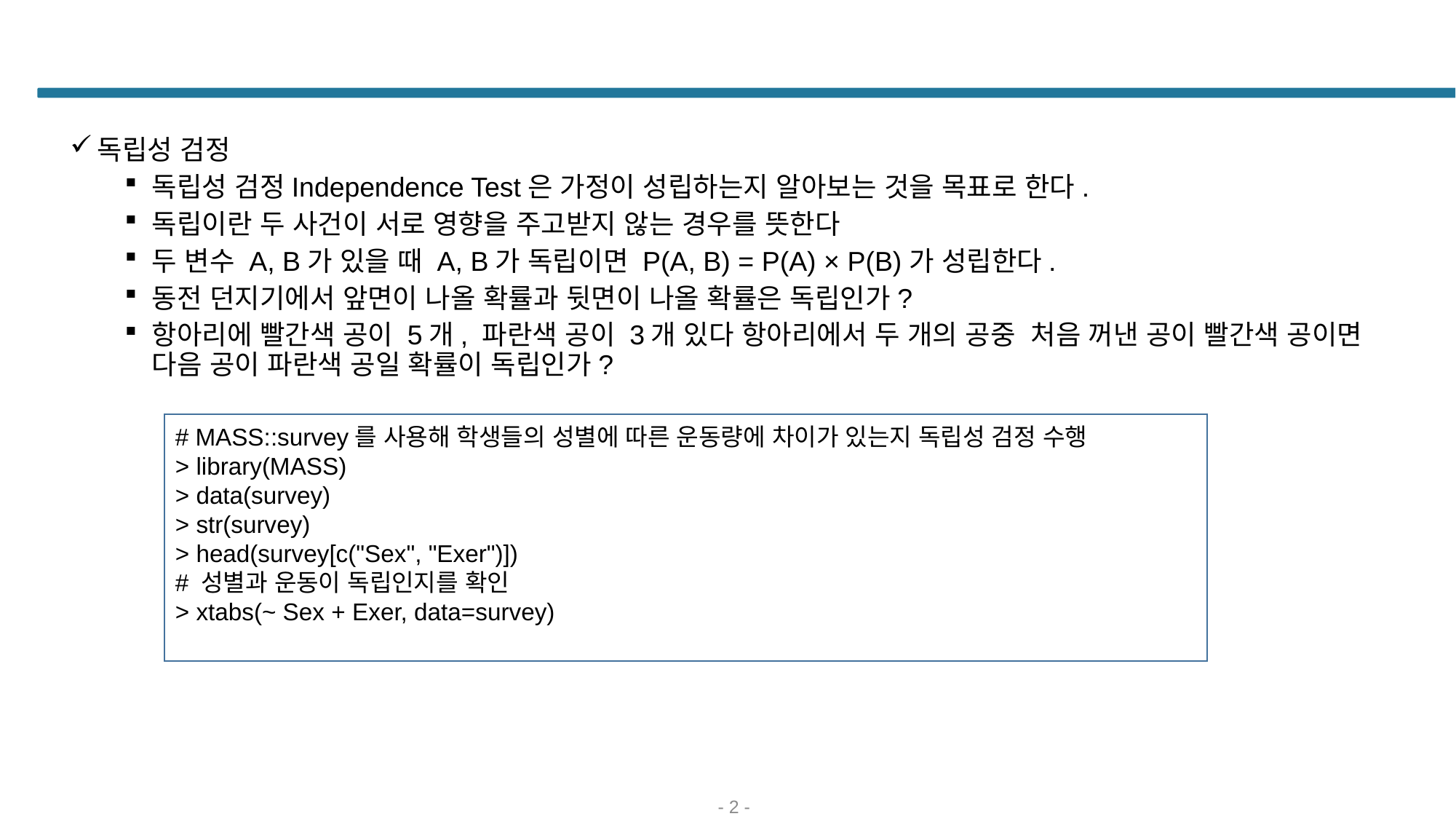

#
독립성 검정
독립성 검정Independence Test은 가정이 성립하는지 알아보는 것을 목표로 한다.
독립이란 두 사건이 서로 영향을 주고받지 않는 경우를 뜻한다
두 변수 A, B가 있을 때 A, B가 독립이면 P(A, B) = P(A) × P(B)가 성립한다.
동전 던지기에서 앞면이 나올 확률과 뒷면이 나올 확률은 독립인가?
항아리에 빨간색 공이 5개, 파란색 공이 3개 있다 항아리에서 두 개의 공중  처음 꺼낸 공이 빨간색 공이면 다음 공이 파란색 공일 확률이 독립인가?
# MASS::survey를 사용해 학생들의 성별에 따른 운동량에 차이가 있는지 독립성 검정 수행
> library(MASS)
> data(survey)
> str(survey)
> head(survey[c("Sex", "Exer")])
# 성별과 운동이 독립인지를 확인
> xtabs(~ Sex + Exer, data=survey)

- 2 -